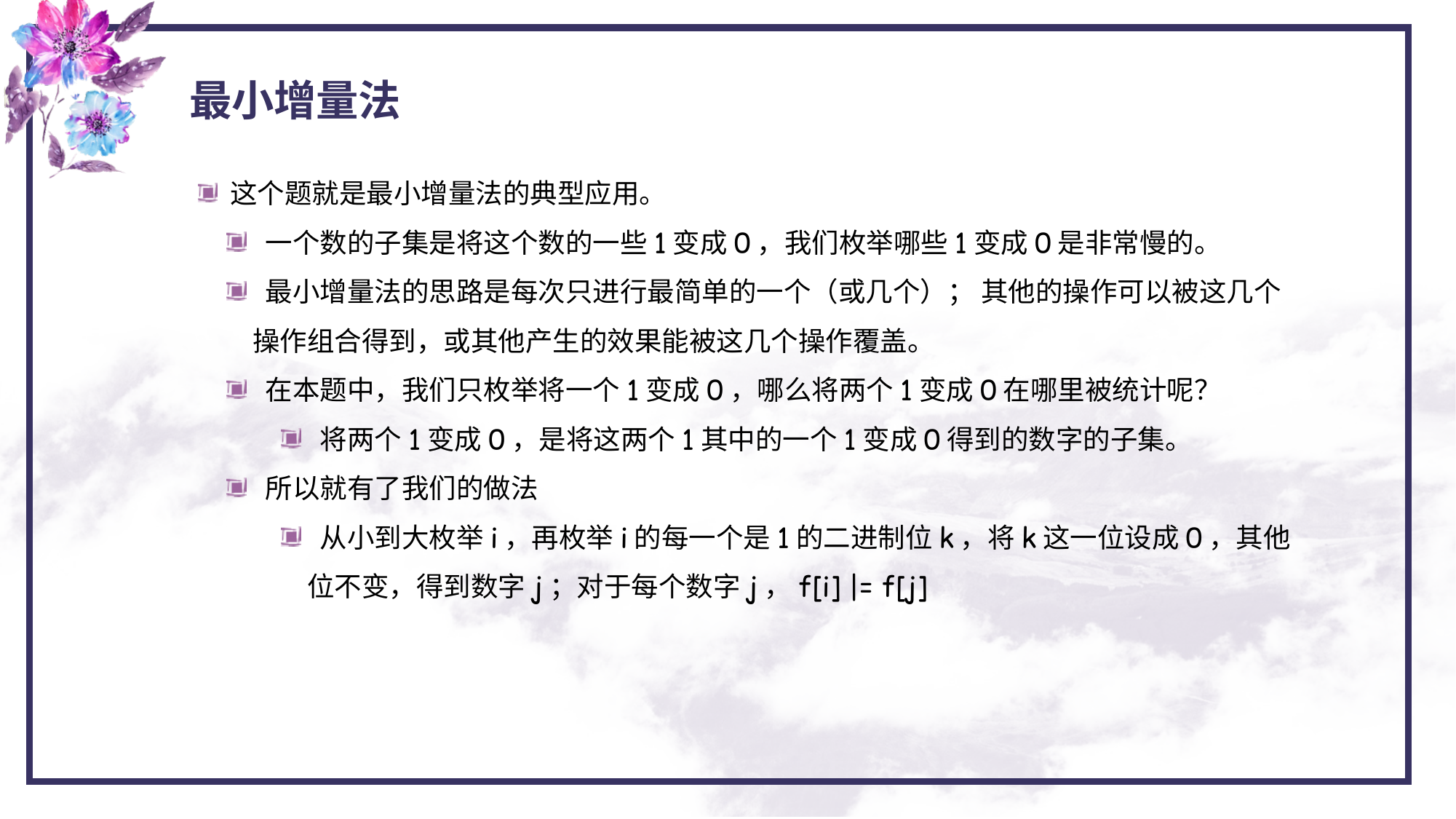

最小增量法
 这个题就是最小增量法的典型应用。
 一个数的子集是将这个数的一些1变成0，我们枚举哪些1变成0是非常慢的。
 最小增量法的思路是每次只进行最简单的一个（或几个）； 其他的操作可以被这几个操作组合得到，或其他产生的效果能被这几个操作覆盖。
 在本题中，我们只枚举将一个1变成0，哪么将两个1变成0在哪里被统计呢？
 将两个1变成0，是将这两个1其中的一个1变成0得到的数字的子集。
 所以就有了我们的做法
 从小到大枚举i，再枚举i的每一个是1的二进制位k，将k这一位设成0，其他位不变，得到数字j；对于每个数字j，f[i] |= f[j]